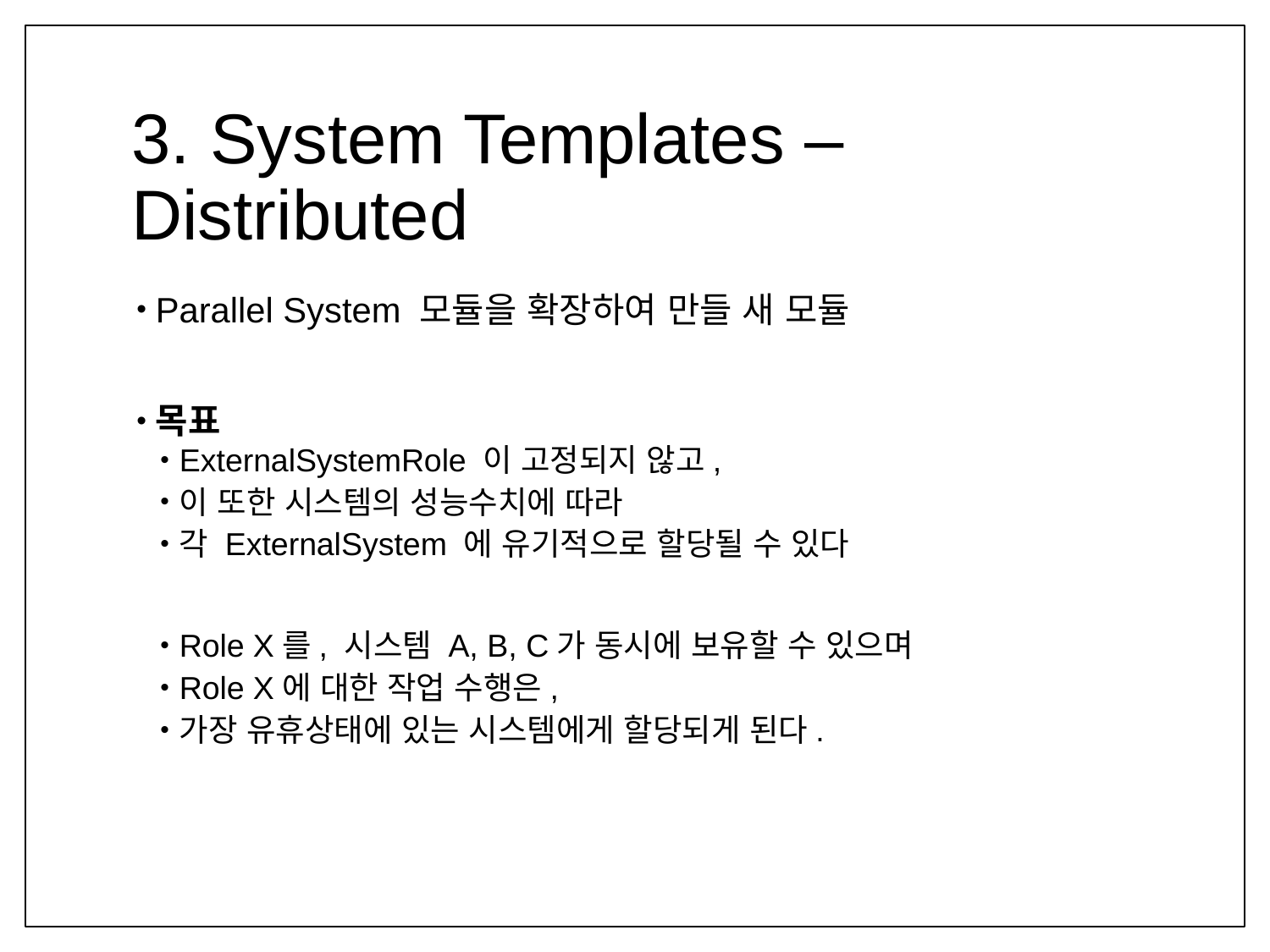

# 3. System Templates – Distributed
Parallel System 모듈을 확장하여 만들 새 모듈

목표
ExternalSystemRole 이 고정되지 않고,
이 또한 시스템의 성능수치에 따라
각 ExternalSystem 에 유기적으로 할당될 수 있다

Role X를, 시스템 A, B, C가 동시에 보유할 수 있으며
Role X에 대한 작업 수행은,
가장 유휴상태에 있는 시스템에게 할당되게 된다.